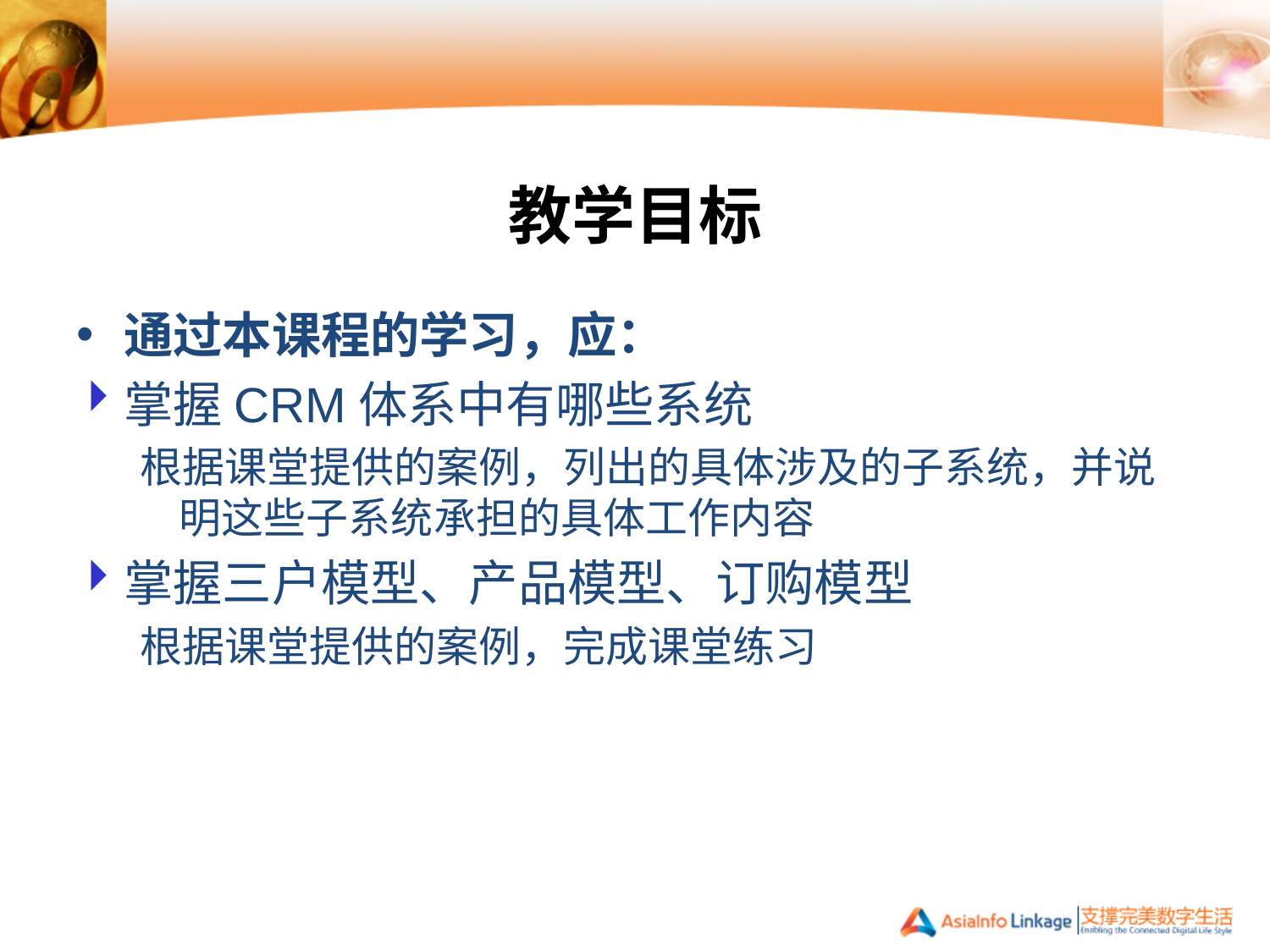

# 教学目标
通过本课程的学习，应：
掌握CRM体系中有哪些系统
根据课堂提供的案例，列出的具体涉及的子系统，并说明这些子系统承担的具体工作内容
掌握三户模型、产品模型、订购模型
根据课堂提供的案例，完成课堂练习